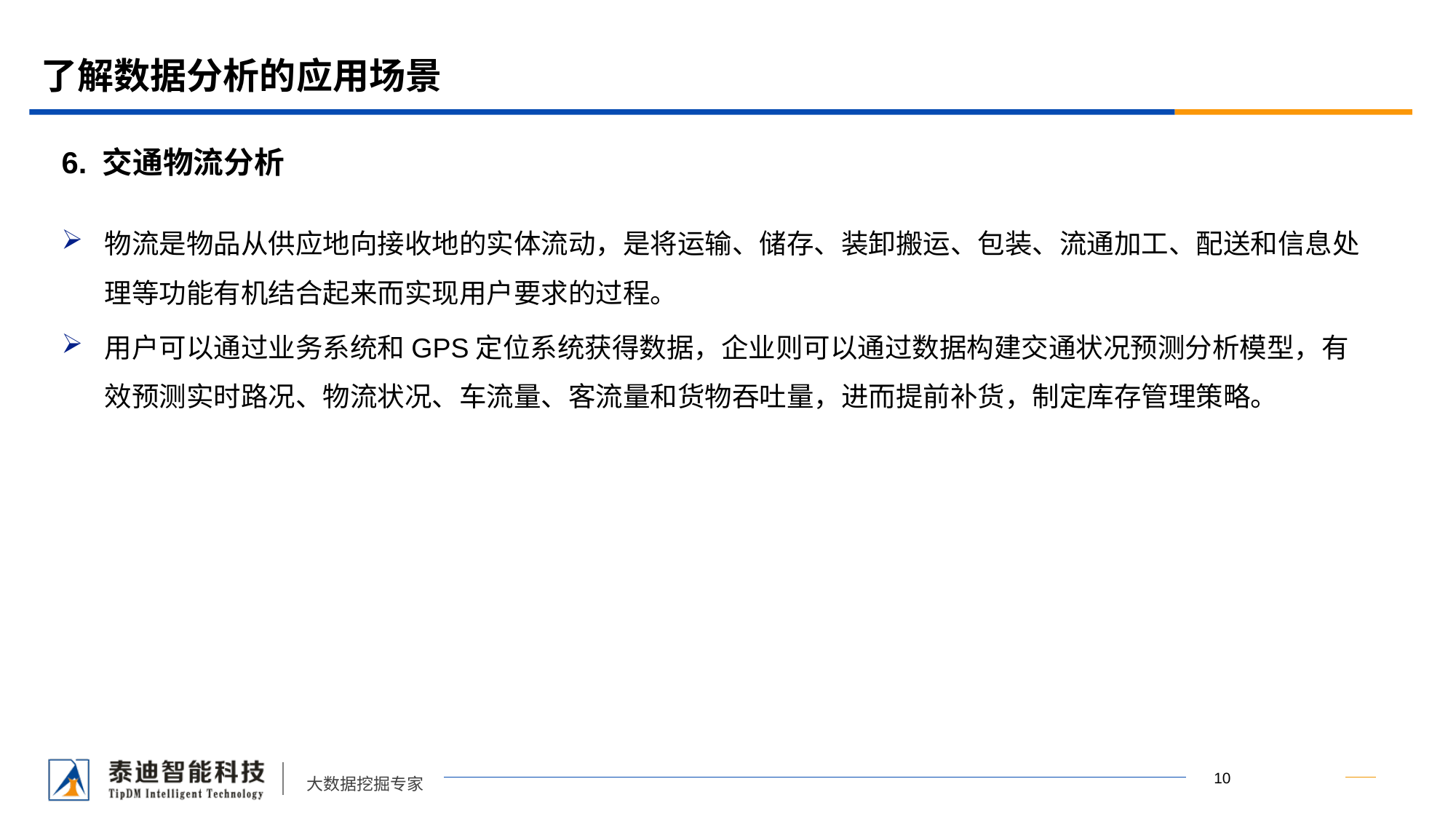

# 了解数据分析的应用场景
6. 交通物流分析
物流是物品从供应地向接收地的实体流动，是将运输、储存、装卸搬运、包装、流通加工、配送和信息处理等功能有机结合起来而实现用户要求的过程。
用户可以通过业务系统和GPS定位系统获得数据，企业则可以通过数据构建交通状况预测分析模型，有效预测实时路况、物流状况、车流量、客流量和货物吞吐量，进而提前补货，制定库存管理策略。